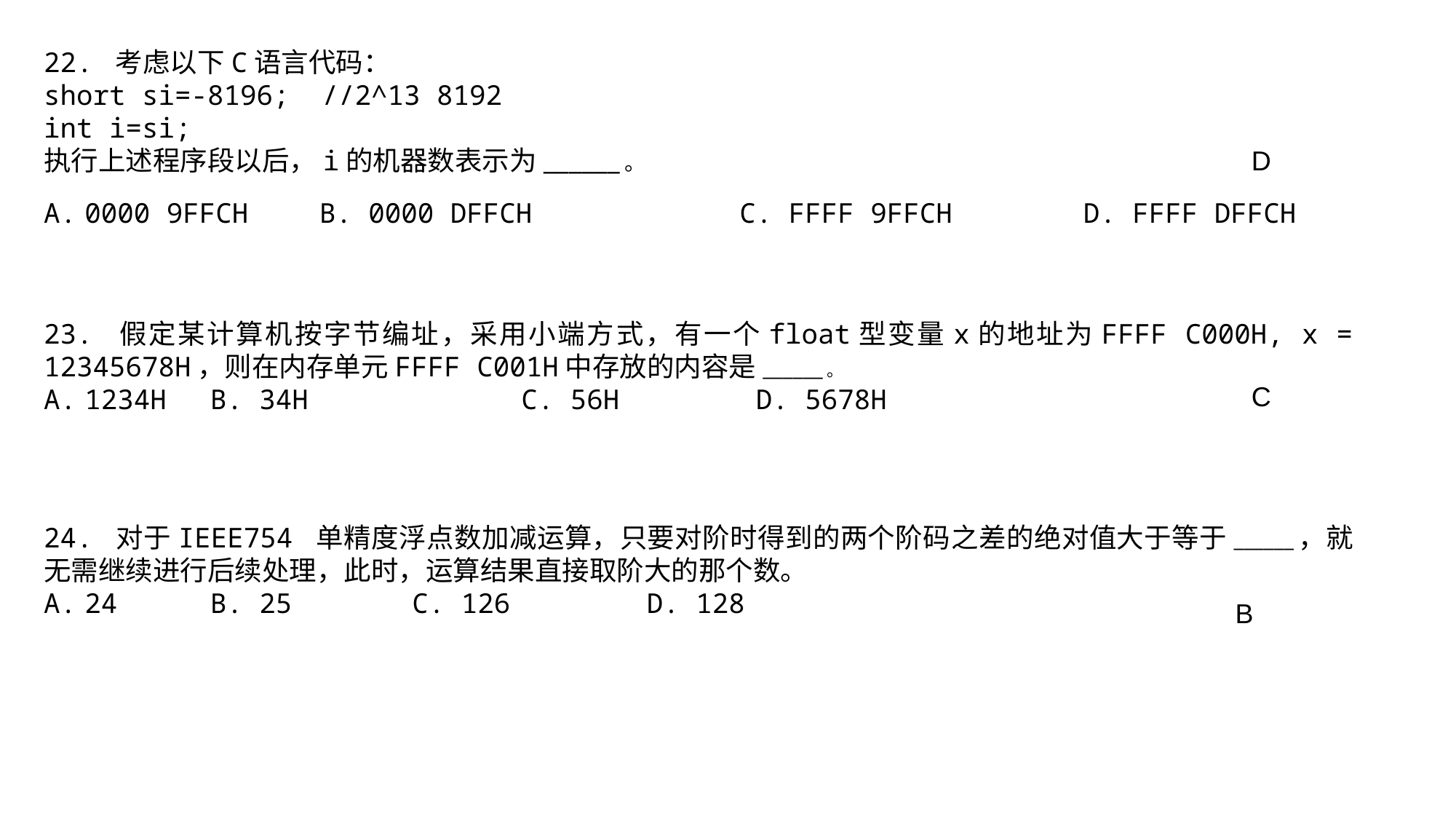

22. 考虑以下C语言代码：
short si=-8196;  //2^13 8192
int i=si;
执行上述程序段以后，i的机器数表示为______。

0000 9FFCH	 B. 0000 DFFCH		C. FFFF 9FFCH		 D. FFFF DFFCH
D
23. 假定某计算机按字节编址，采用小端方式，有一个float型变量x的地址为FFFF C000H, x = 12345678H，则在内存单元FFFF C001H中存放的内容是______。
1234H	 B. 34H		C. 56H		 D. 5678H
C
24. 对于IEEE754 单精度浮点数加减运算，只要对阶时得到的两个阶码之差的绝对值大于等于______，就无需继续进行后续处理，此时，运算结果直接取阶大的那个数。
24	 B. 25		C. 126		 D. 128
B